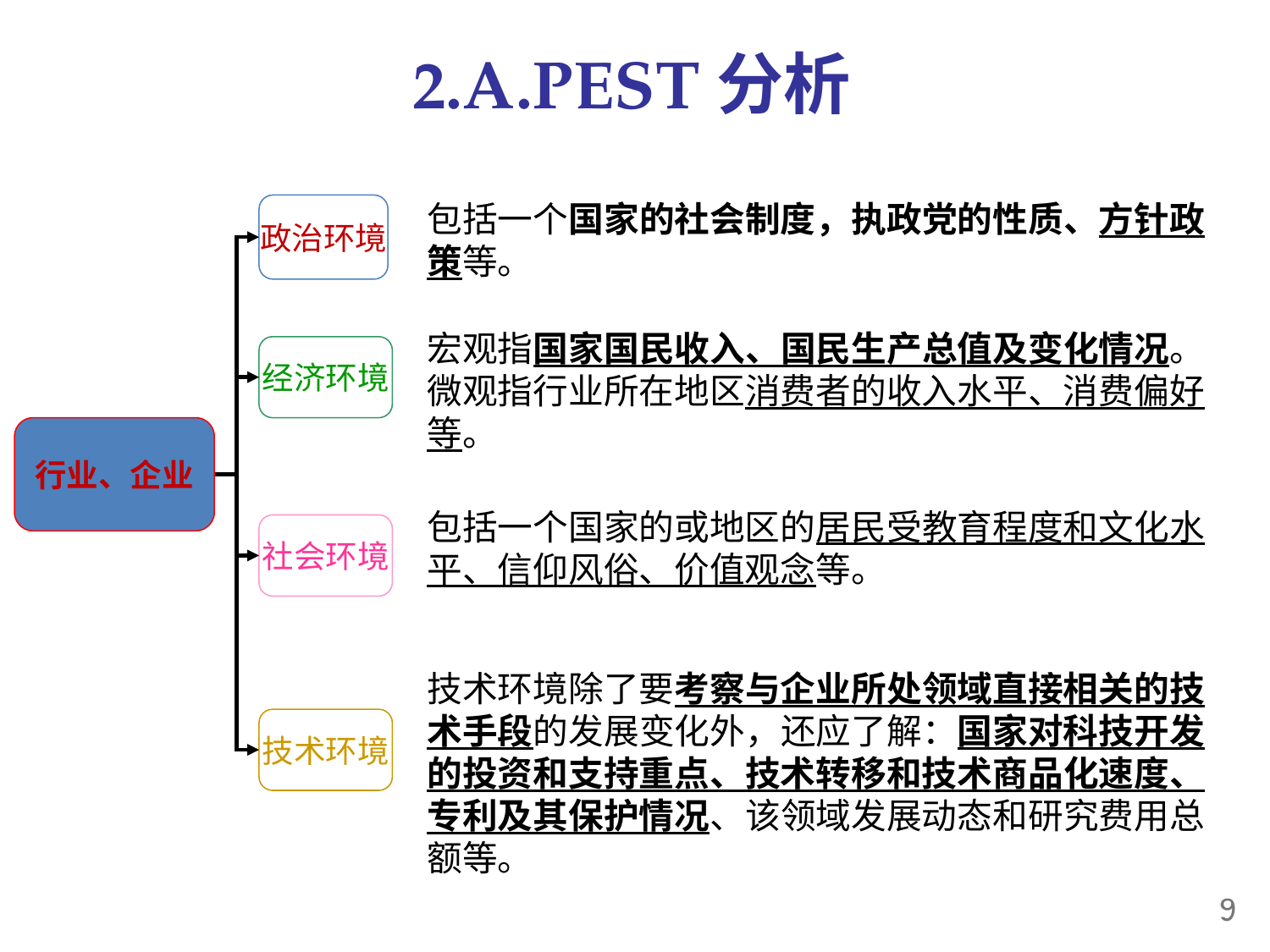

# 2.A.PEST分析
包括一个国家的社会制度，执政党的性质、方针政策等。
政治环境
宏观指国家国民收入、国民生产总值及变化情况。微观指行业所在地区消费者的收入水平、消费偏好等。
经济环境
行业、企业
包括一个国家的或地区的居民受教育程度和文化水平、信仰风俗、价值观念等。
社会环境
技术环境除了要考察与企业所处领域直接相关的技术手段的发展变化外，还应了解：国家对科技开发的投资和支持重点、技术转移和技术商品化速度、专利及其保护情况、该领域发展动态和研究费用总额等。
技术环境
9